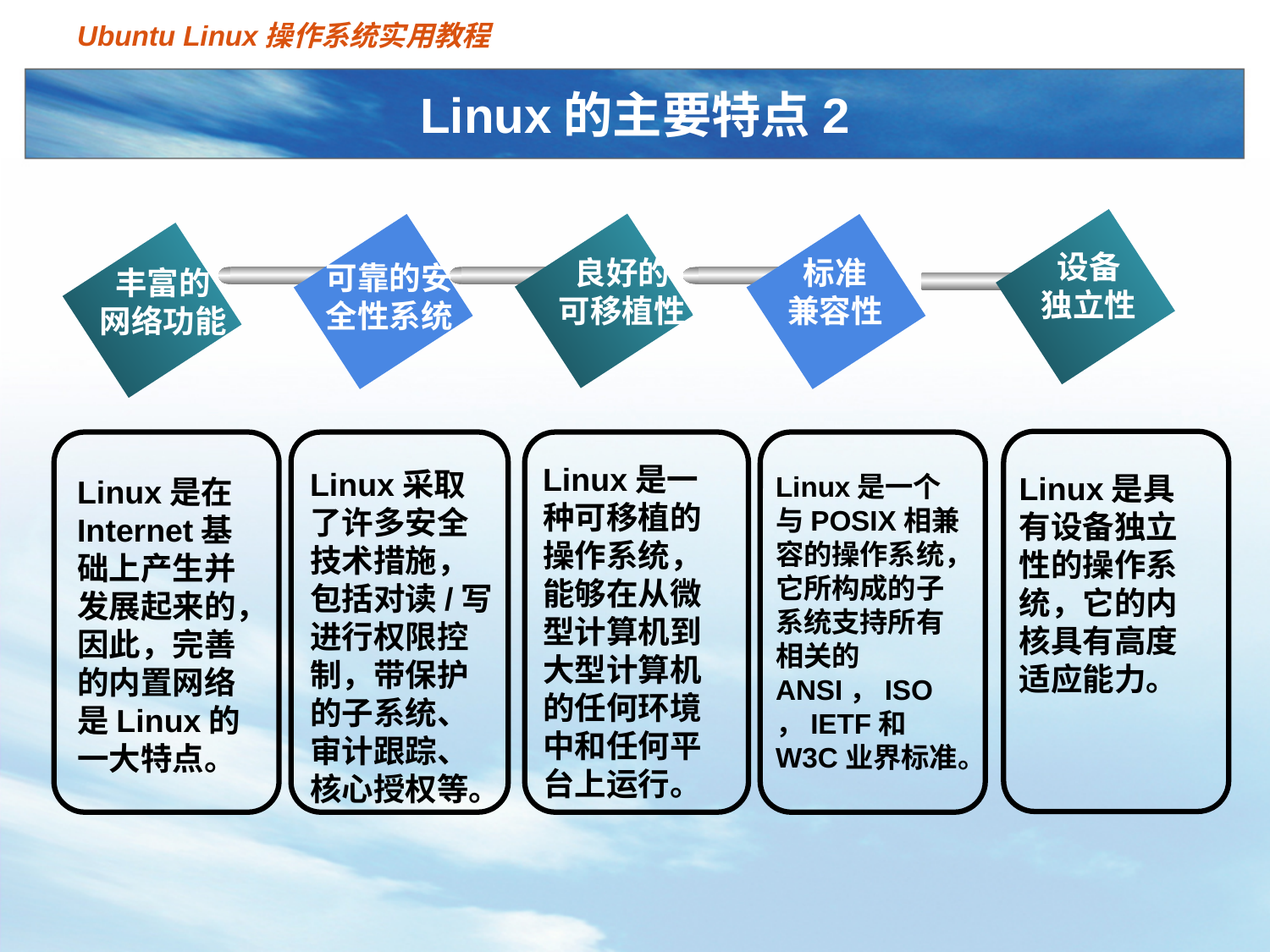

# Linux的主要特点2

设备
独立性

标准
兼容性
良好的
可移植性
可靠的安
全性系统
丰富的
网络功能

Linux是一种可移植的操作系统，能够在从微型计算机到大型计算机的任何环境中和任何平台上运行。
Linux采取了许多安全技术措施，包括对读/写进行权限控制，带保护的子系统、审计跟踪、核心授权等。
Linux是具有设备独立性的操作系统，它的内核具有高度适应能力。
Linux是一个与POSIX相兼容的操作系统，它所构成的子系统支持所有相关的ANSI，ISO，IETF和W3C业界标准。
Linux是在Internet基础上产生并发展起来的，因此，完善的内置网络是Linux的一大特点。